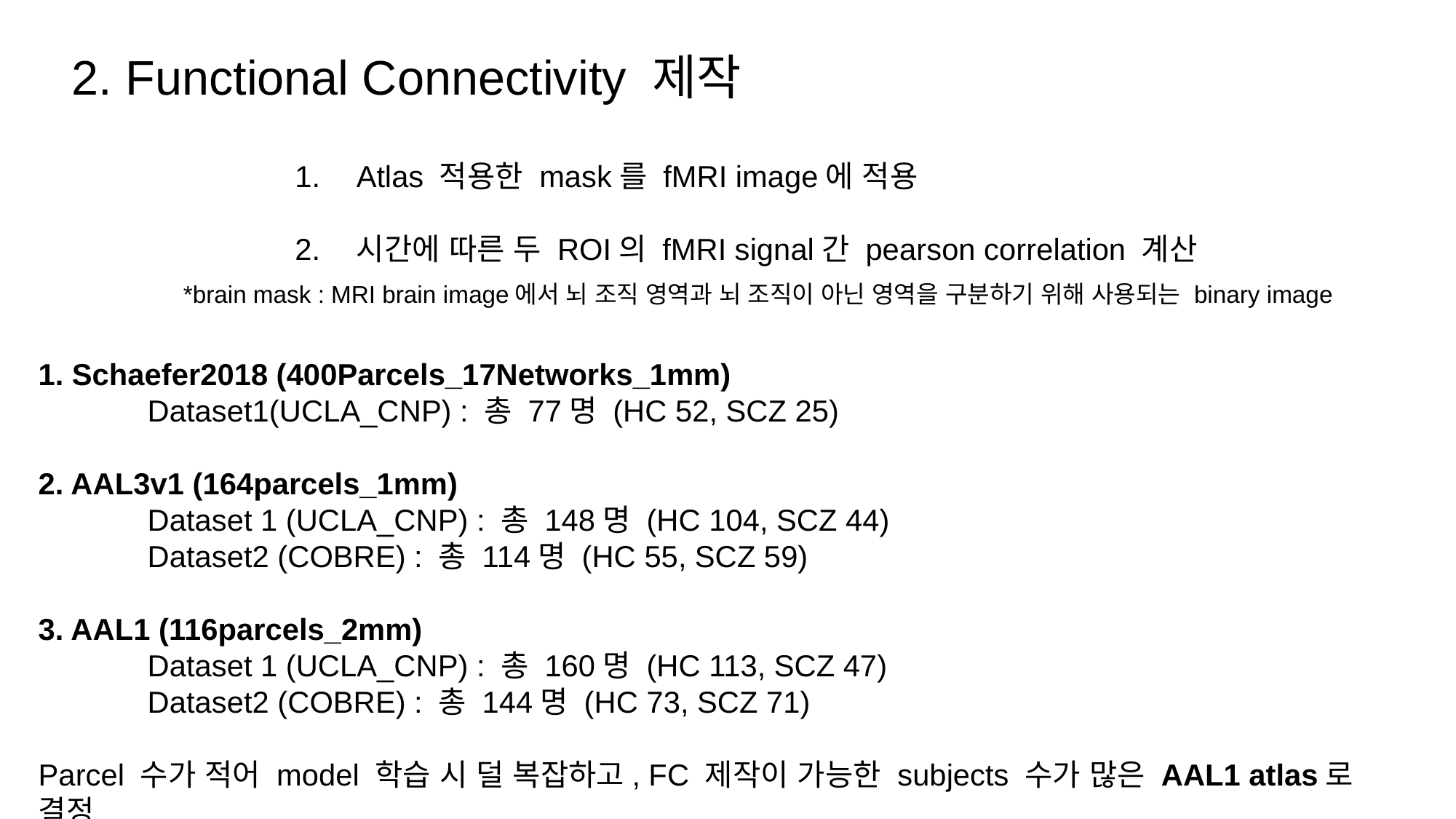

2. Functional Connectivity 제작
Atlas 적용한 mask를 fMRI image에 적용

시간에 따른 두 ROI의 fMRI signal간 pearson correlation 계산
*brain mask : MRI brain image에서 뇌 조직 영역과 뇌 조직이 아닌 영역을 구분하기 위해 사용되는 binary image
1. Schaefer2018 (400Parcels_17Networks_1mm)
	Dataset1(UCLA_CNP) : 총 77명 (HC 52, SCZ 25)

2. AAL3v1 (164parcels_1mm)
	Dataset 1 (UCLA_CNP) : 총 148명 (HC 104, SCZ 44)
	Dataset2 (COBRE) : 총 114명 (HC 55, SCZ 59)

3. AAL1 (116parcels_2mm)
	Dataset 1 (UCLA_CNP) : 총 160명 (HC 113, SCZ 47)
	Dataset2 (COBRE) : 총 144명 (HC 73, SCZ 71)

Parcel 수가 적어 model 학습 시 덜 복잡하고, FC 제작이 가능한 subjects 수가 많은 AAL1 atlas로 결정